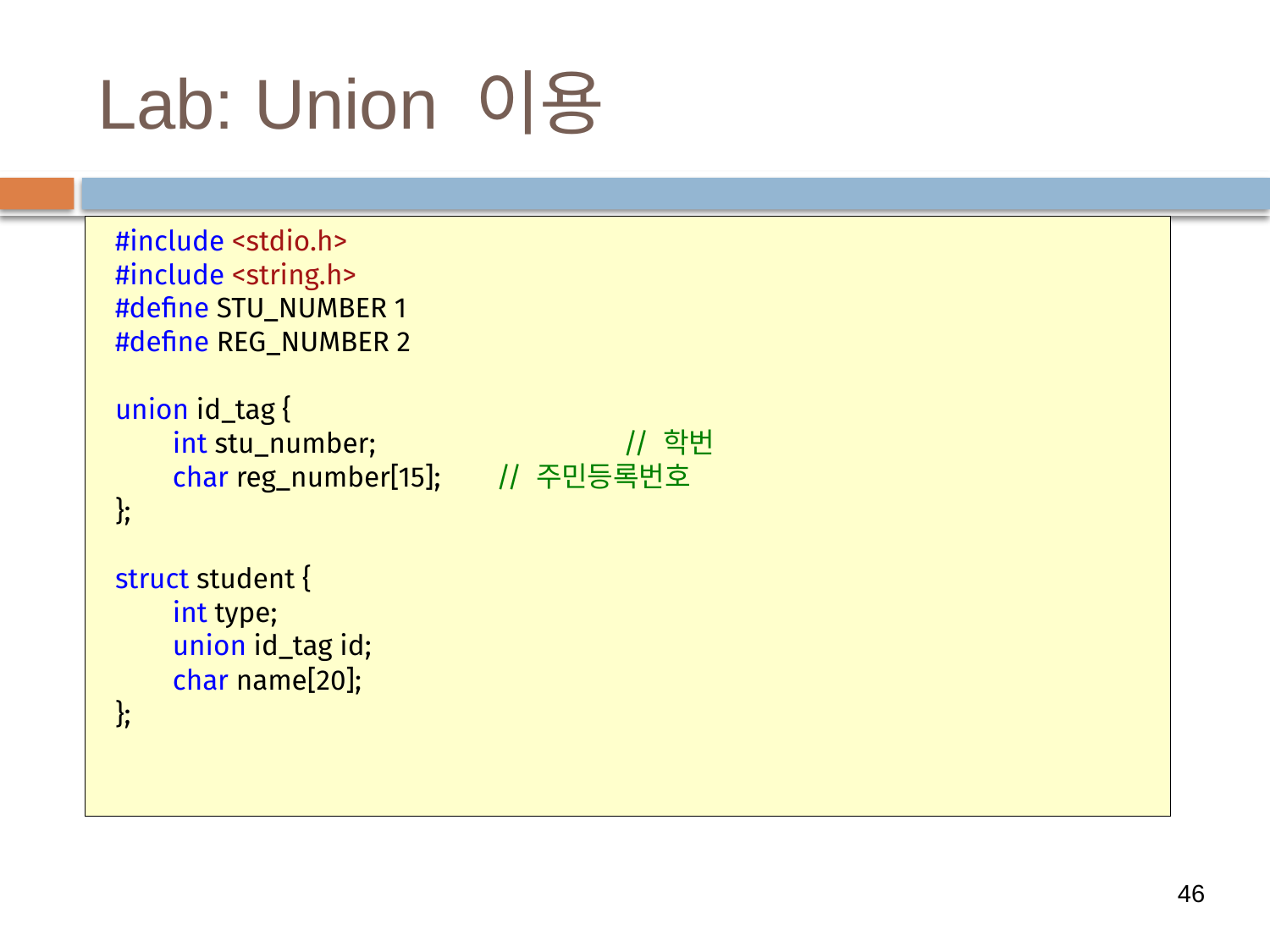

# Lab: Union 이용
#include <stdio.h>
#include <string.h>
#define STU_NUMBER 1
#define REG_NUMBER 2

union id_tag {
	   int stu_number;		// 학번
	   char reg_number[15];	// 주민등록번호
};

struct student {
	   int type;
	   union id_tag id;
	   char name[20];
};

46